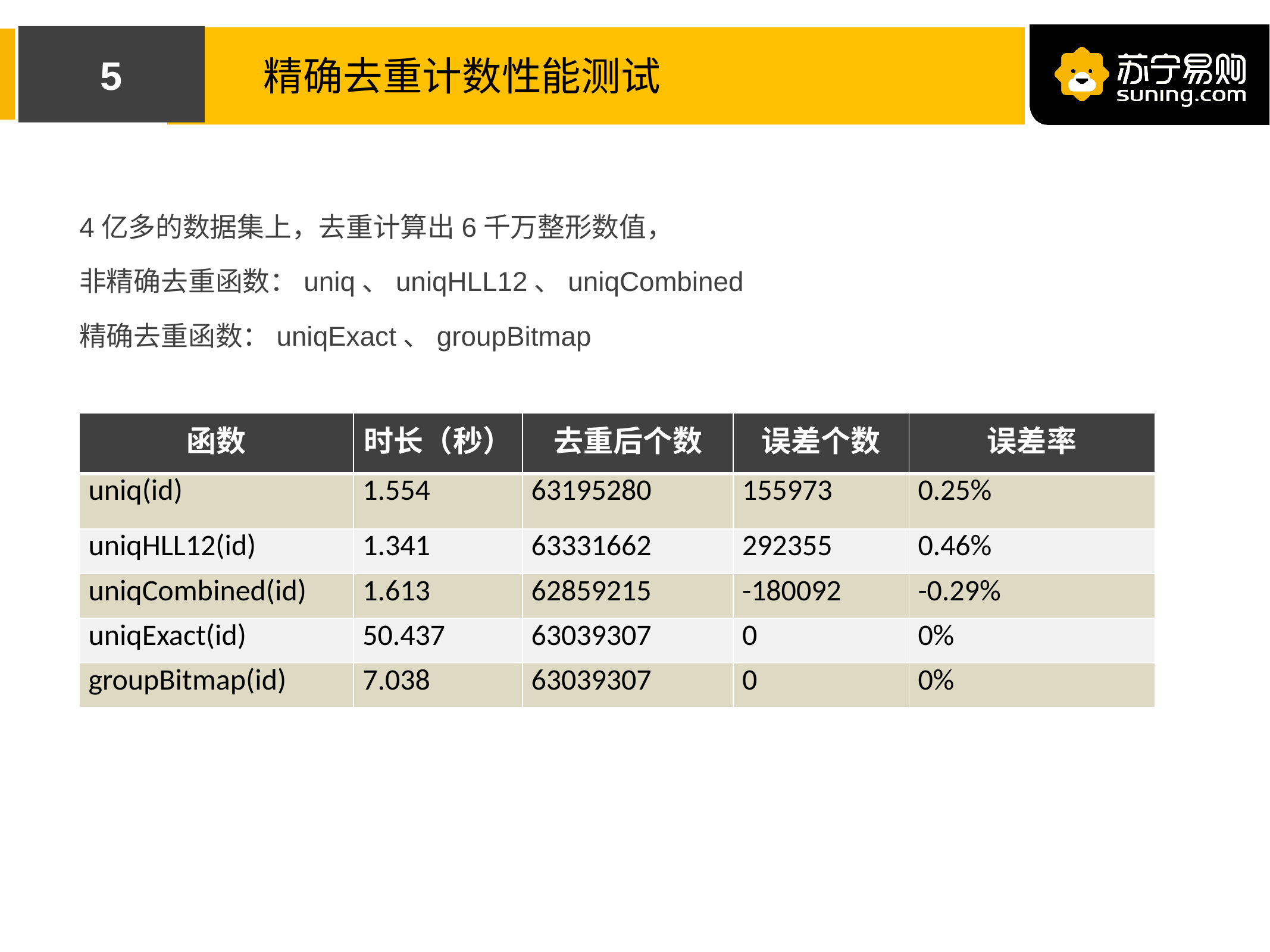

5
精确去重计数性能测试
4亿多的数据集上，去重计算出6千万整形数值，
非精确去重函数：uniq、uniqHLL12、uniqCombined
精确去重函数：uniqExact、groupBitmap
| 函数 | 时长（秒） | 去重后个数 | 误差个数 | 误差率 |
| --- | --- | --- | --- | --- |
| uniq(id) | 1.554 | 63195280 | 155973 | 0.25% |
| uniqHLL12(id) | 1.341 | 63331662 | 292355 | 0.46% |
| uniqCombined(id) | 1.613 | 62859215 | -180092 | -0.29% |
| uniqExact(id) | 50.437 | 63039307 | 0 | 0% |
| groupBitmap(id) | 7.038 | 63039307 | 0 | 0% |